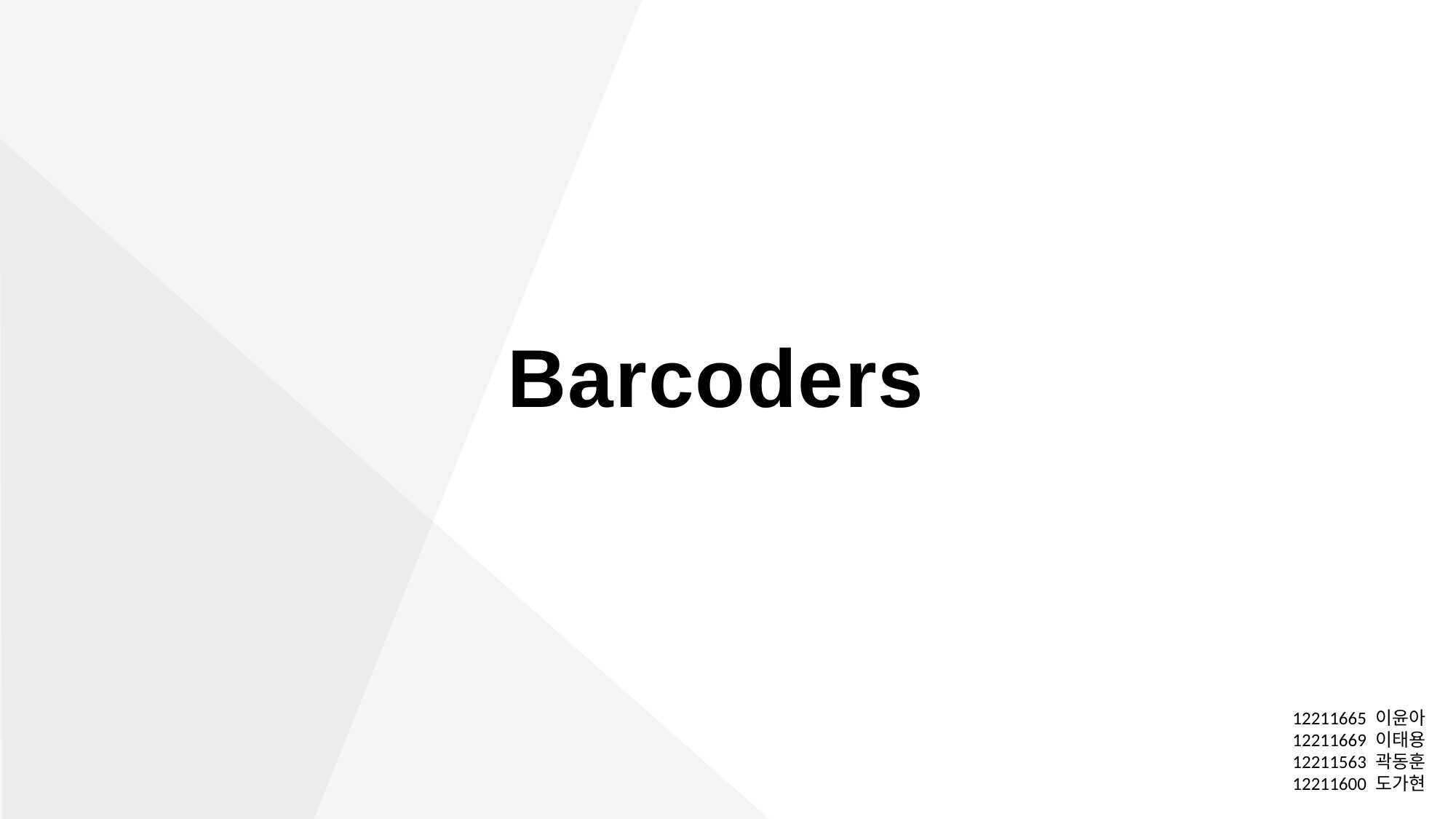

Barcoders

12211665 이윤아
12211669 이태용
12211563 곽동훈
12211600 도가현